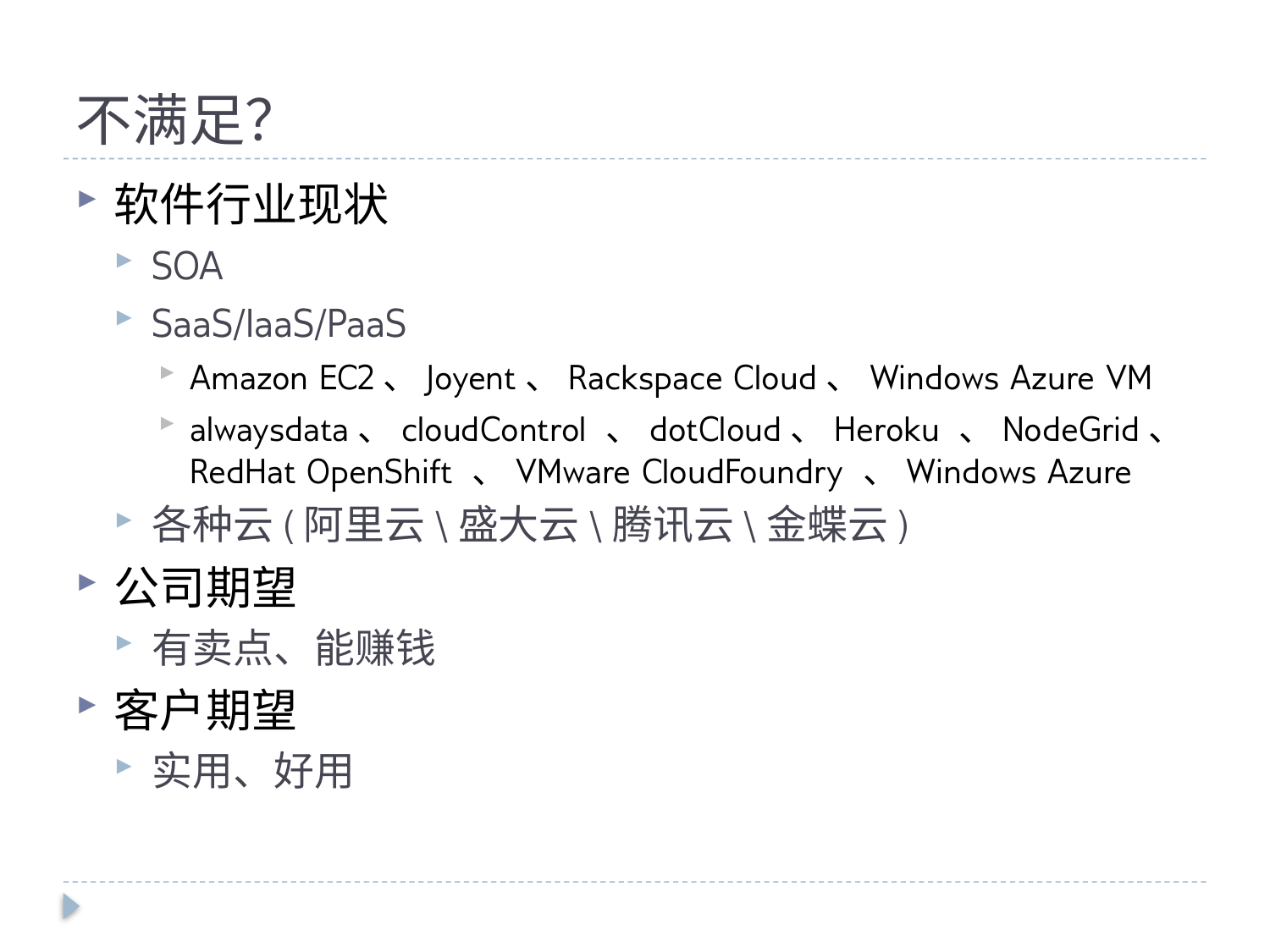

# 不满足？
软件行业现状
SOA
SaaS/IaaS/PaaS
Amazon EC2、Joyent、Rackspace Cloud、Windows Azure VM
alwaysdata、cloudControl 、dotCloud、Heroku 、NodeGrid、RedHat OpenShift 、VMware CloudFoundry 、Windows Azure
各种云(阿里云\盛大云\腾讯云\金蝶云)
公司期望
有卖点、能赚钱
客户期望
实用、好用